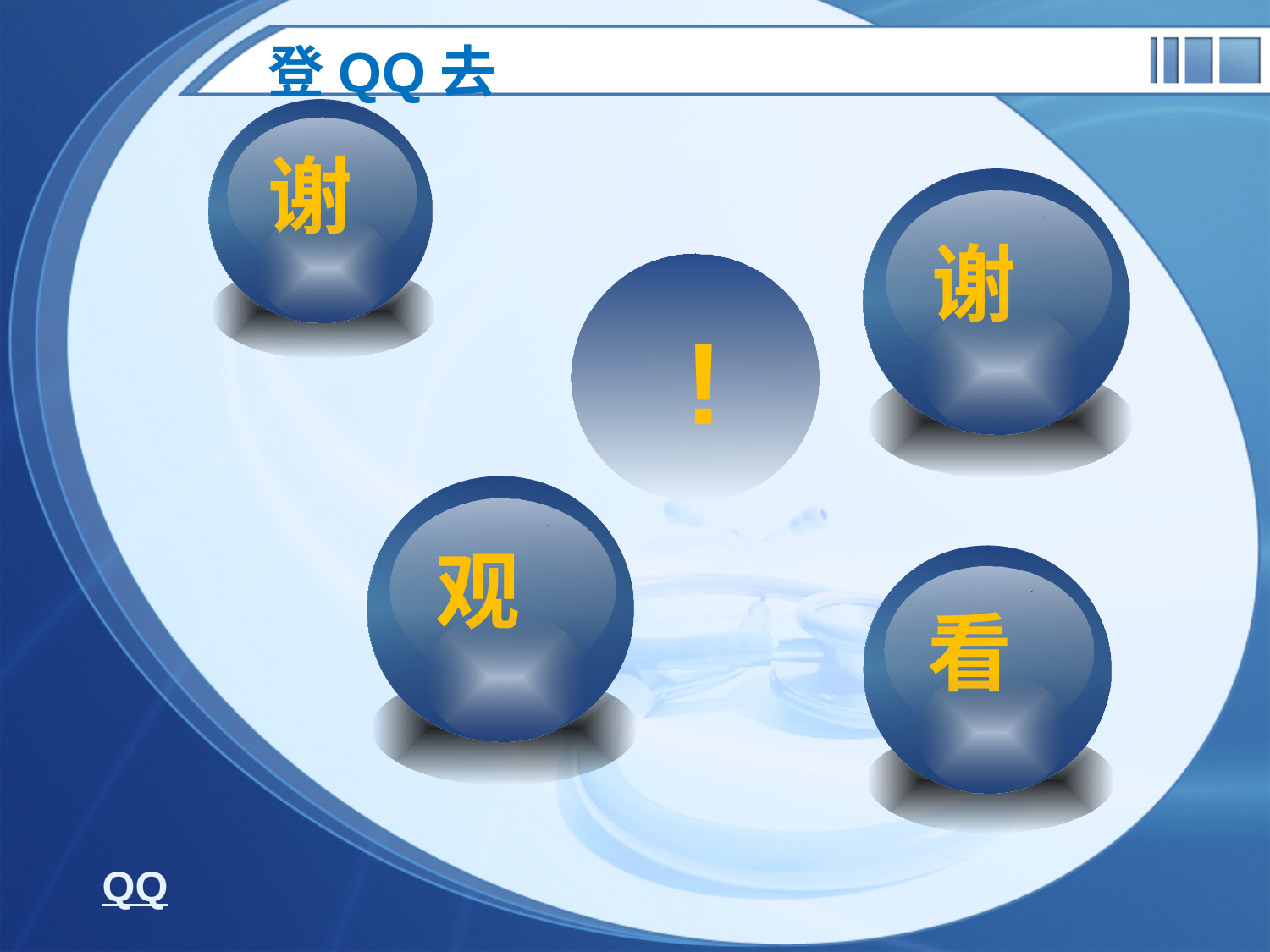

登QQ去

谢

谢

  !

观

看

QQ